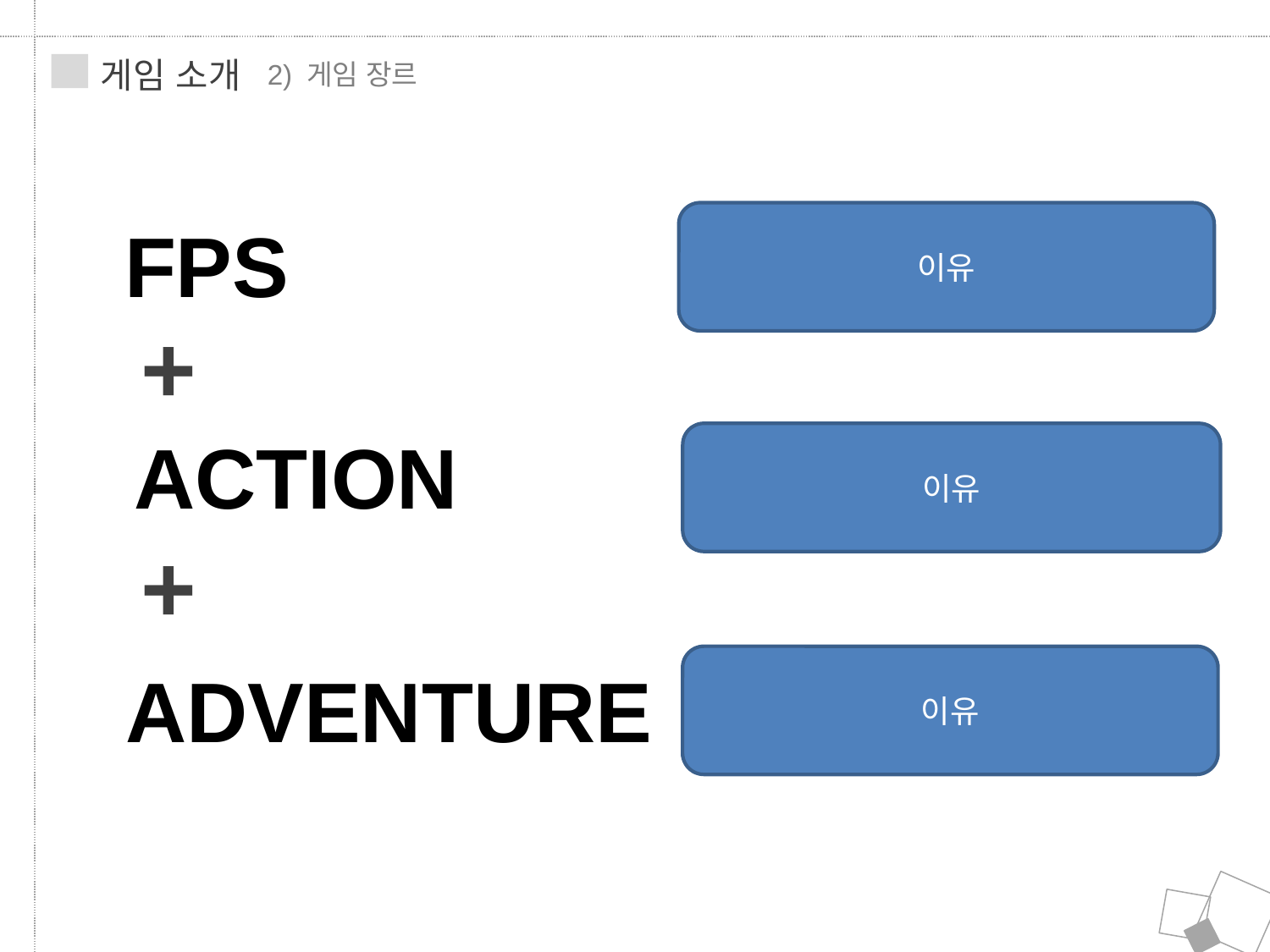

게임 소개
2) 게임 장르

이유
FPS
+
ACTION
이유
+
이유
ADVENTURE